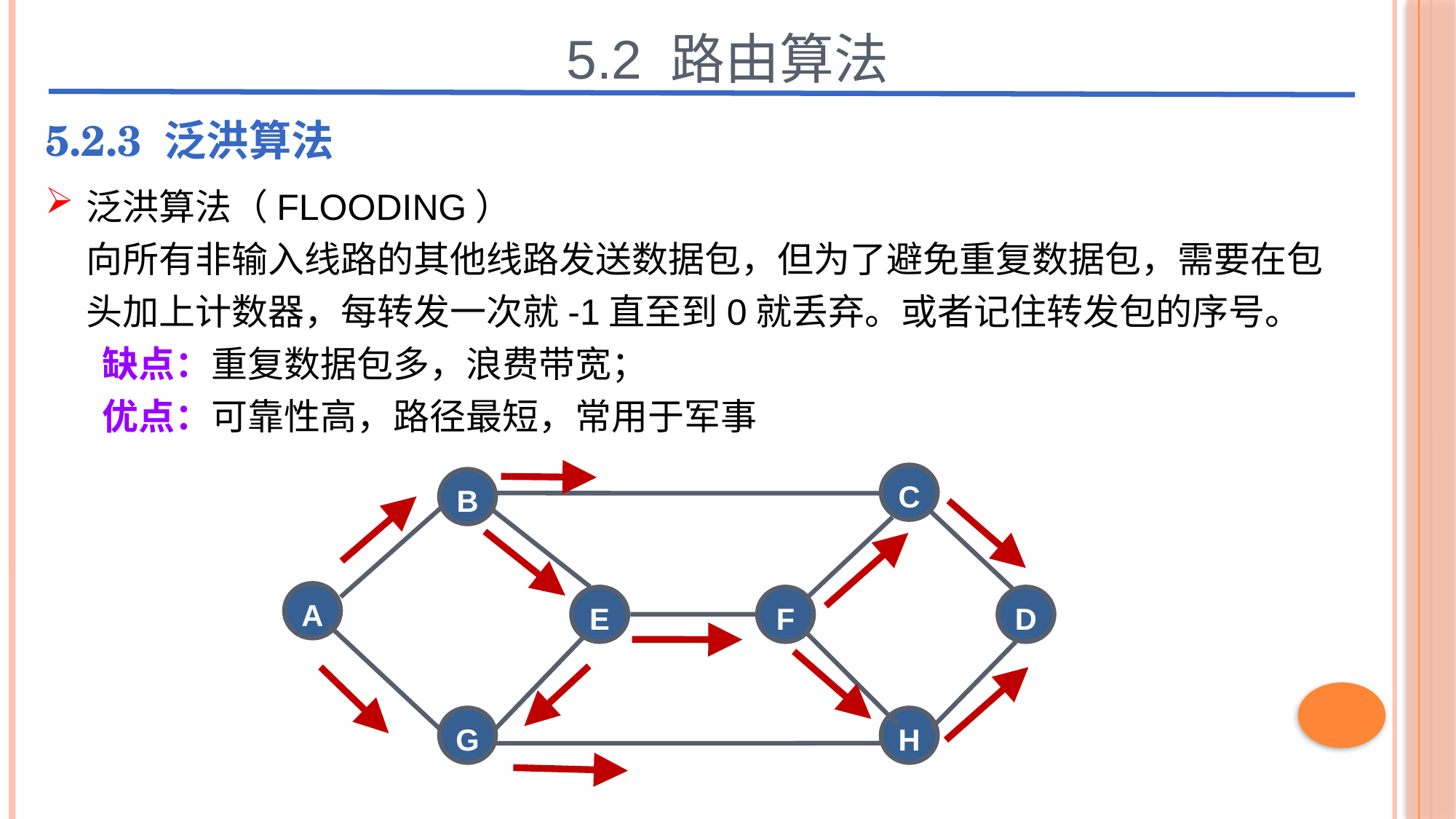

5.2 路由算法
5.2.3 泛洪算法
泛洪算法（flooding）
向所有非输入线路的其他线路发送数据包，但为了避免重复数据包，需要在包头加上计数器，每转发一次就-1直至到0就丢弃。或者记住转发包的序号。
  缺点：重复数据包多，浪费带宽；
  优点：可靠性高，路径最短，常用于军事
C
B

A
E
F
D

G
H